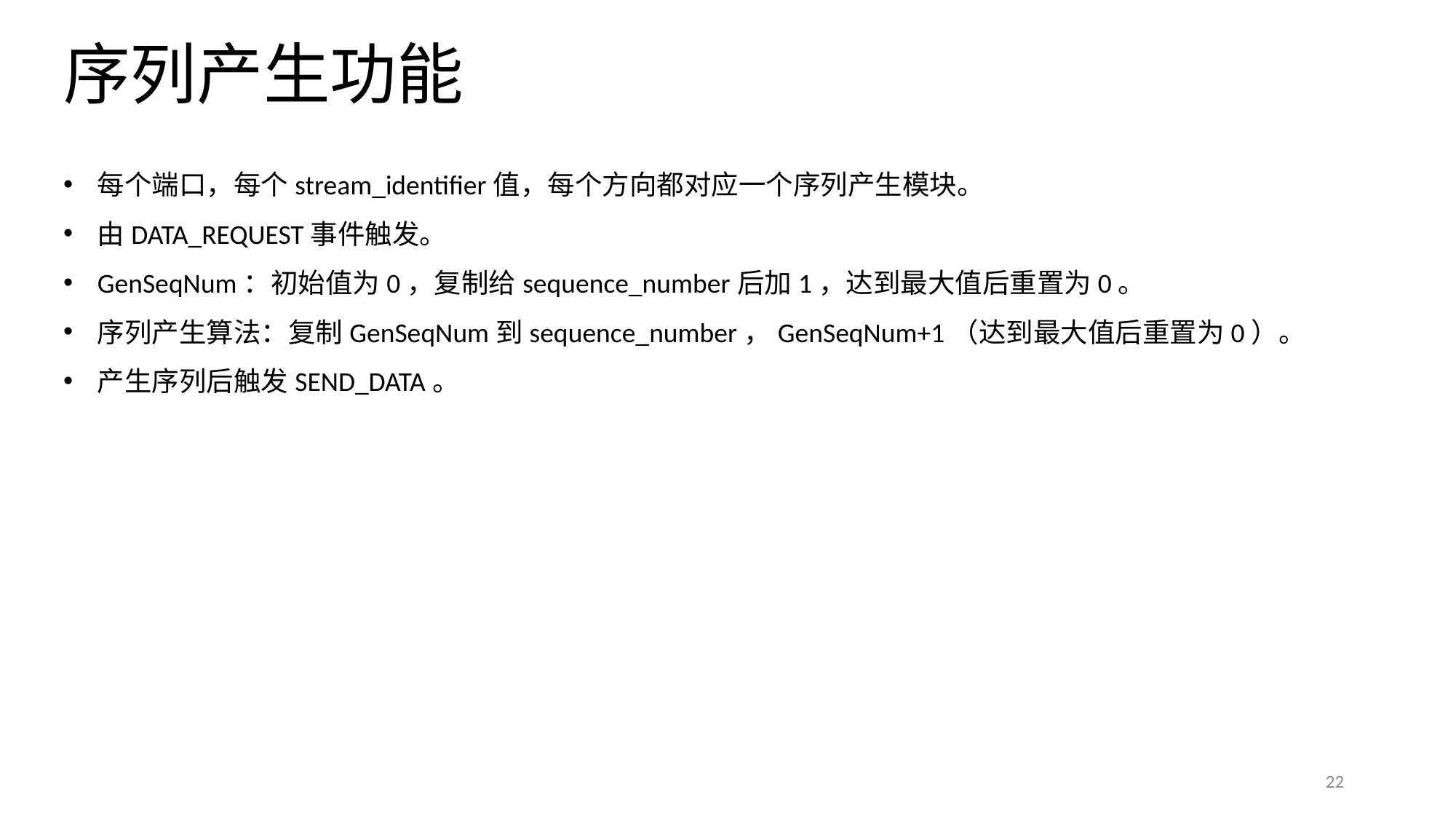

序列产生功能
每个端口，每个stream_identifier值，每个方向都对应一个序列产生模块。
由DATA_REQUEST事件触发。
GenSeqNum：初始值为0，复制给sequence_number后加1，达到最大值后重置为0。
序列产生算法：复制GenSeqNum到sequence_number，GenSeqNum+1（达到最大值后重置为0）。
产生序列后触发SEND_DATA。
22